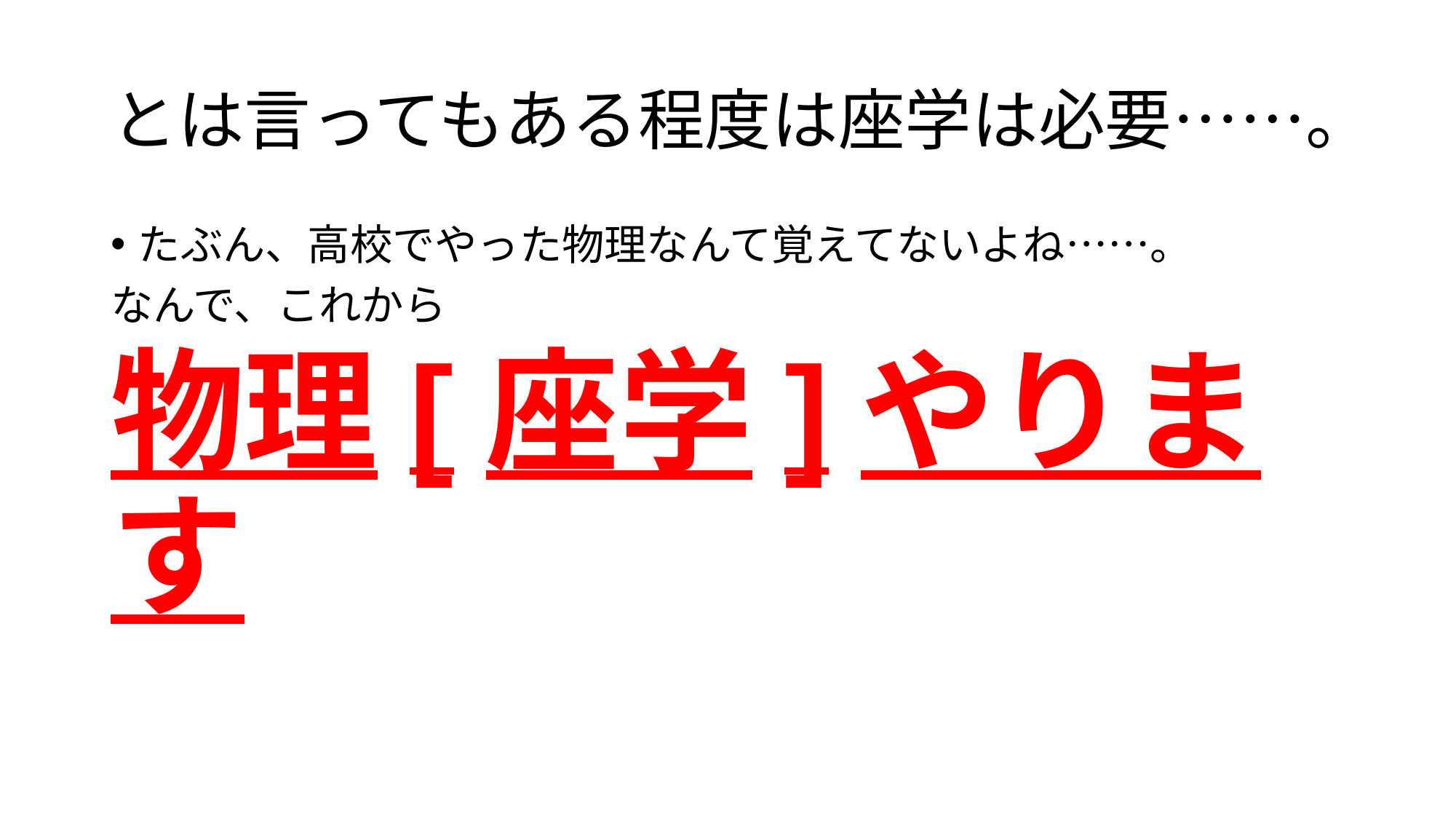

# とは言ってもある程度は座学は必要……。
たぶん、高校でやった物理なんて覚えてないよね……。
なんで、これから
物理[座学]やります